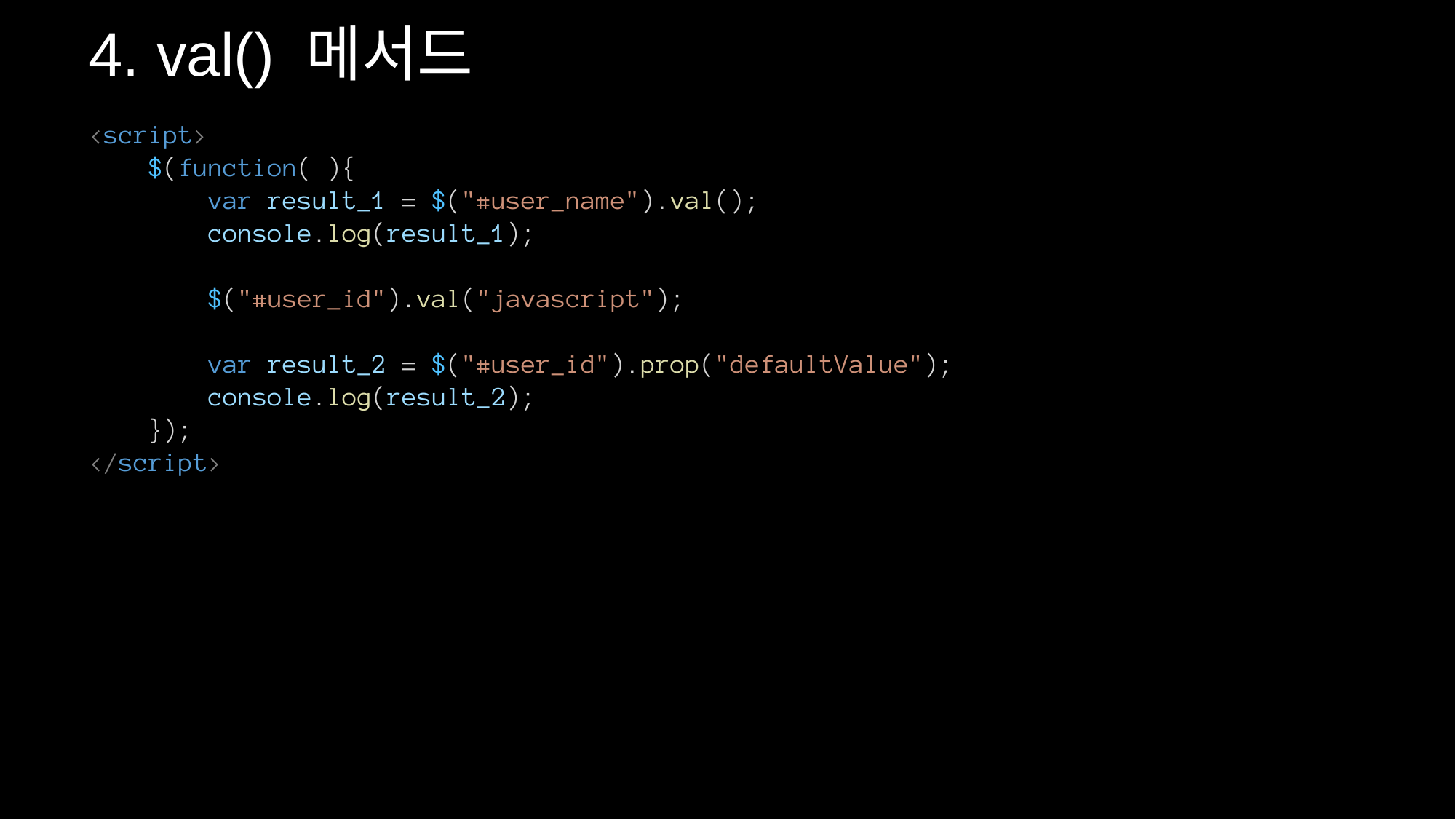

4. val() 메서드
<script>
    $(function( ){
        var result_1 = $("#user_name").val();
        console.log(result_1);
        $("#user_id").val("javascript");
        var result_2 = $("#user_id").prop("defaultValue");
        console.log(result_2);
    });
</script>